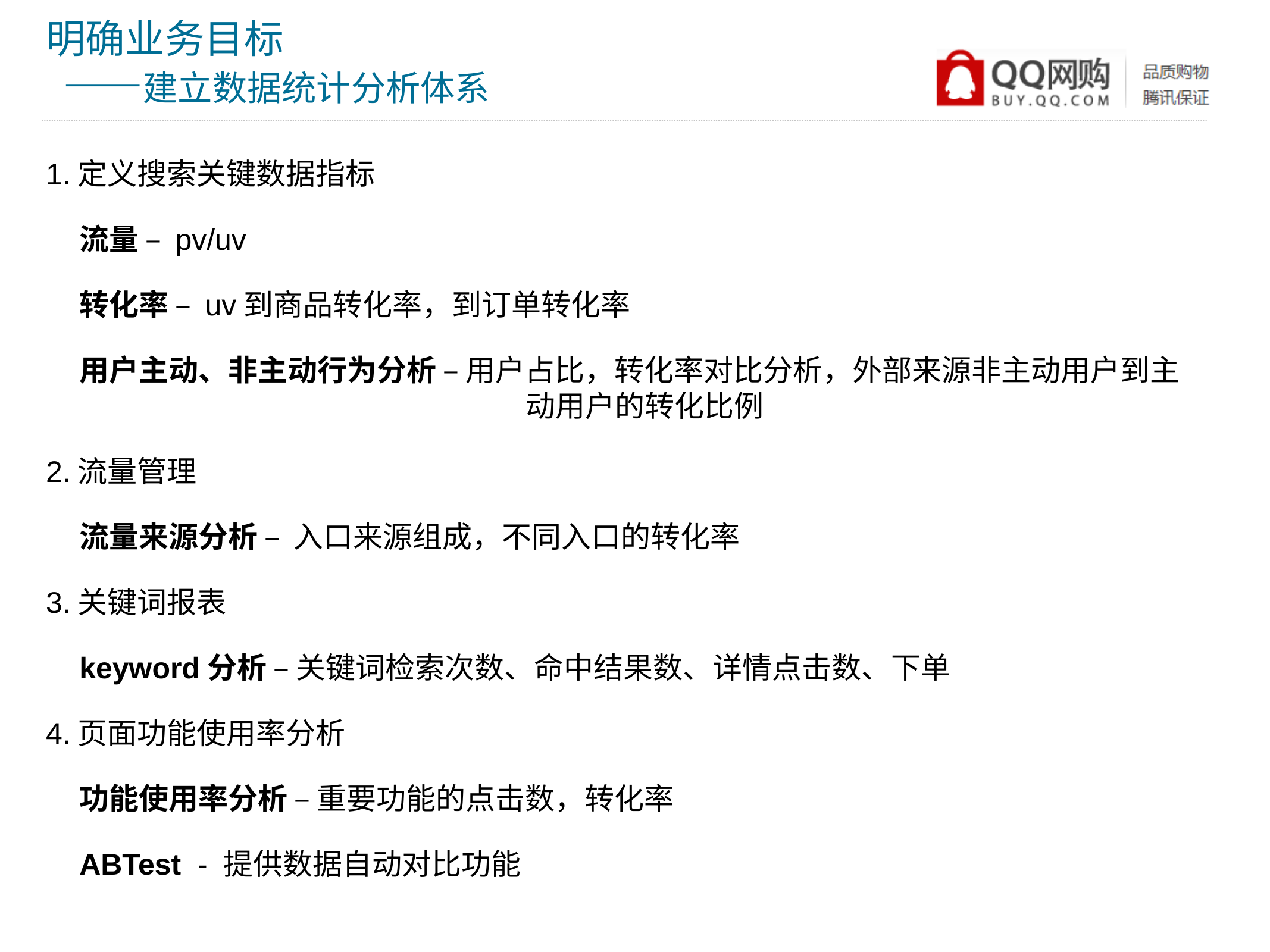

# 明确业务目标 ——建立数据统计分析体系
1.定义搜索关键数据指标
	流量 – pv/uv
	转化率 – uv到商品转化率，到订单转化率
	用户主动、非主动行为分析 – 用户占比，转化率对比分析，外部来源非主动用户到主					动用户的转化比例
2.流量管理
	流量来源分析 –  入口来源组成，不同入口的转化率
3.关键词报表
	keyword分析 – 关键词检索次数、命中结果数、详情点击数、下单
4.页面功能使用率分析
	功能使用率分析 – 重要功能的点击数，转化率
	ABTest  - 提供数据自动对比功能